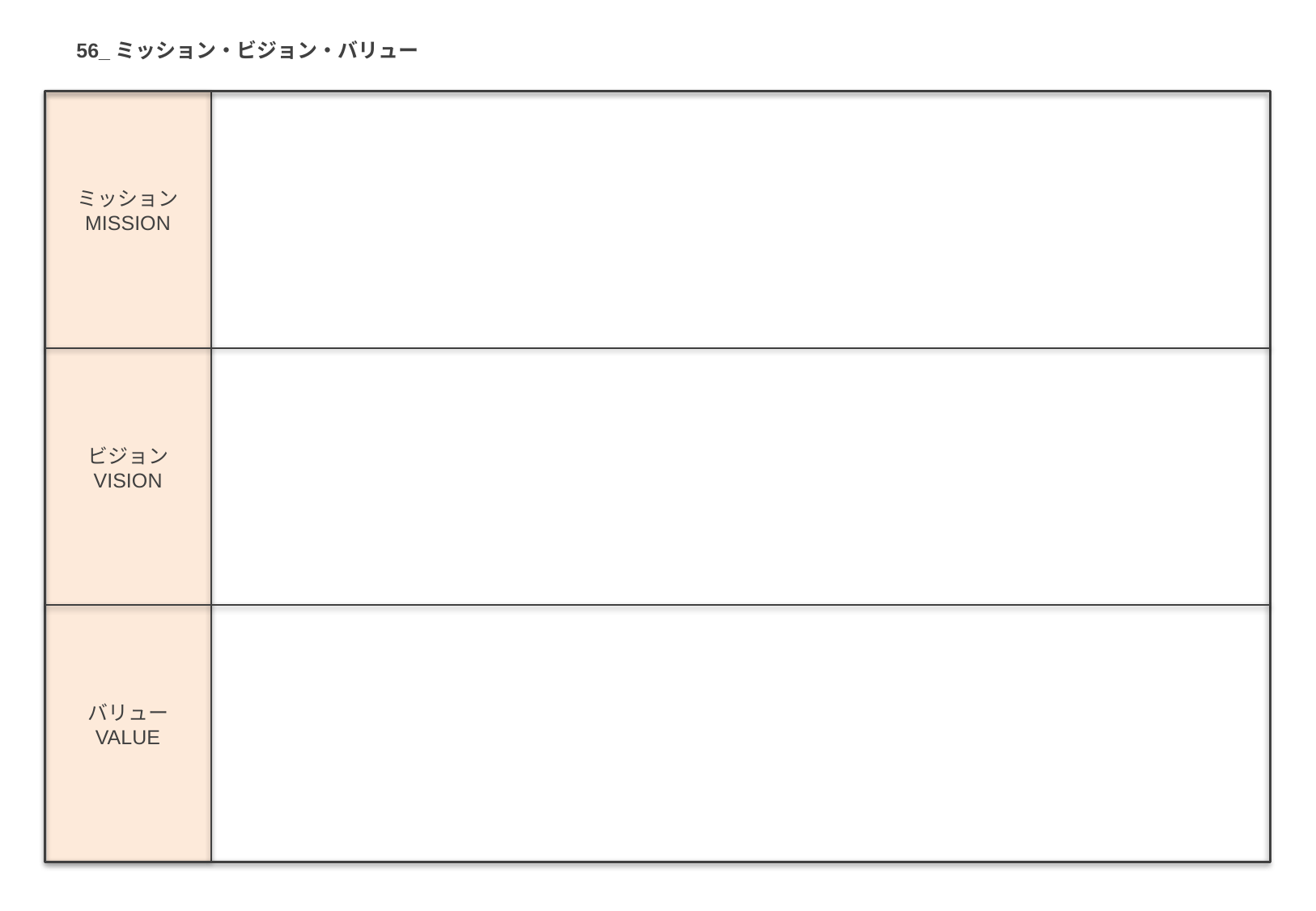

56_ミッション・ビジョン・バリュー

ミッション
MISSION
ビジョン
VISION
バリュー
VALUE